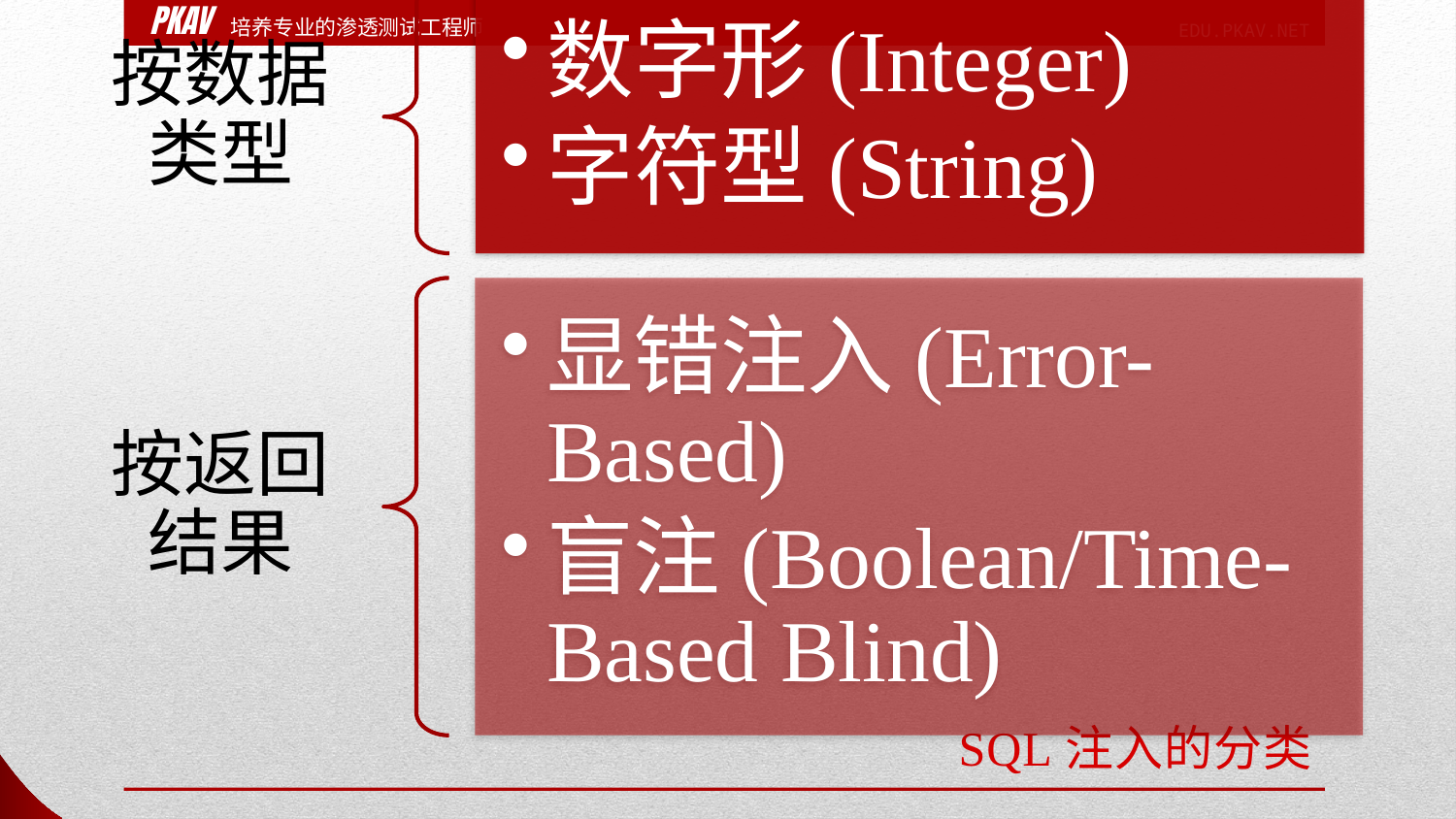

按数据类型
数字形(Integer)
字符型(String)
按返回结果
显错注入(Error-Based)
盲注(Boolean/Time-Based Blind)
# SQL注入的分类